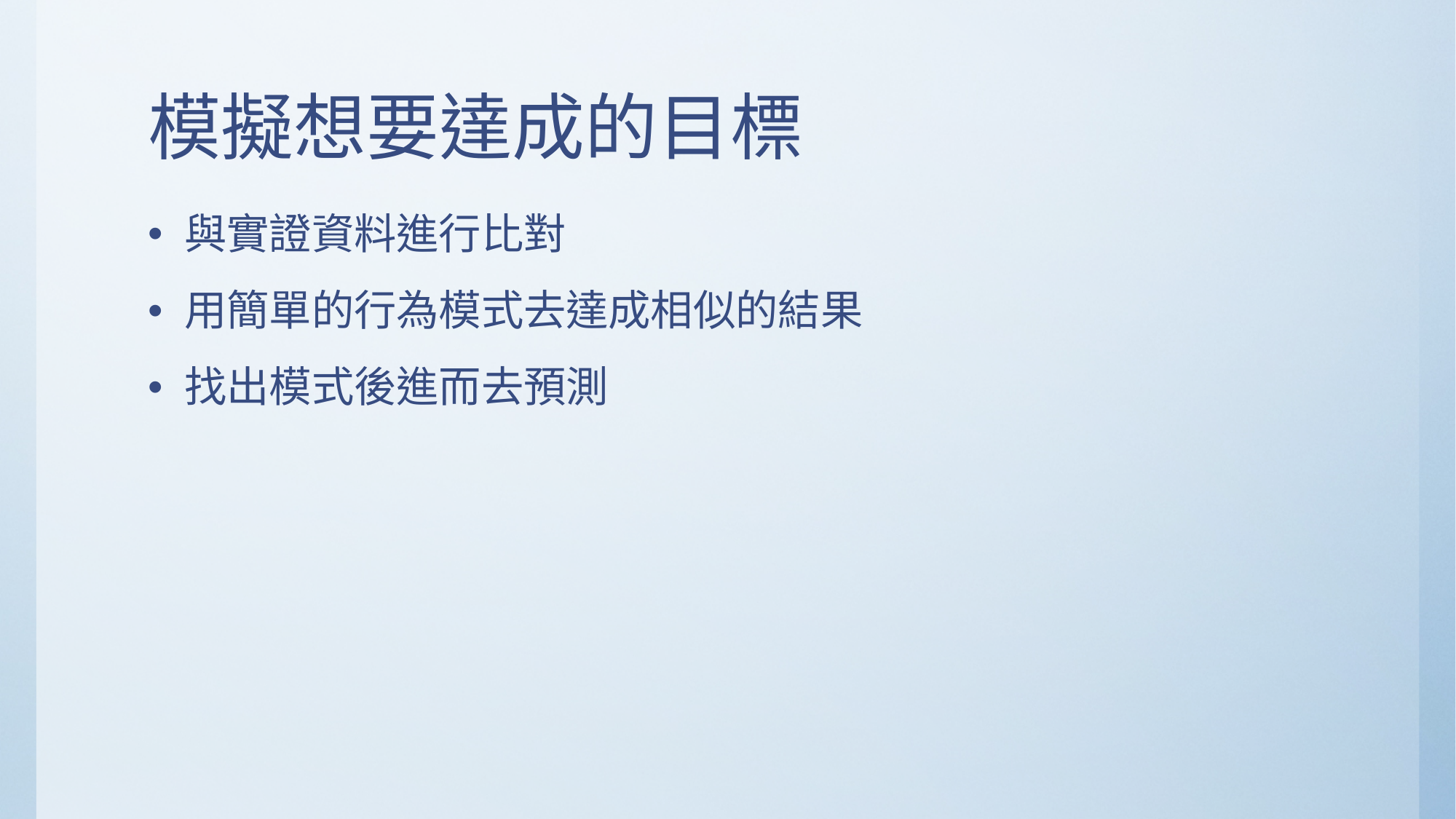

# 模擬想要達成的目標
與實證資料進行比對
用簡單的行為模式去達成相似的結果
找出模式後進而去預測